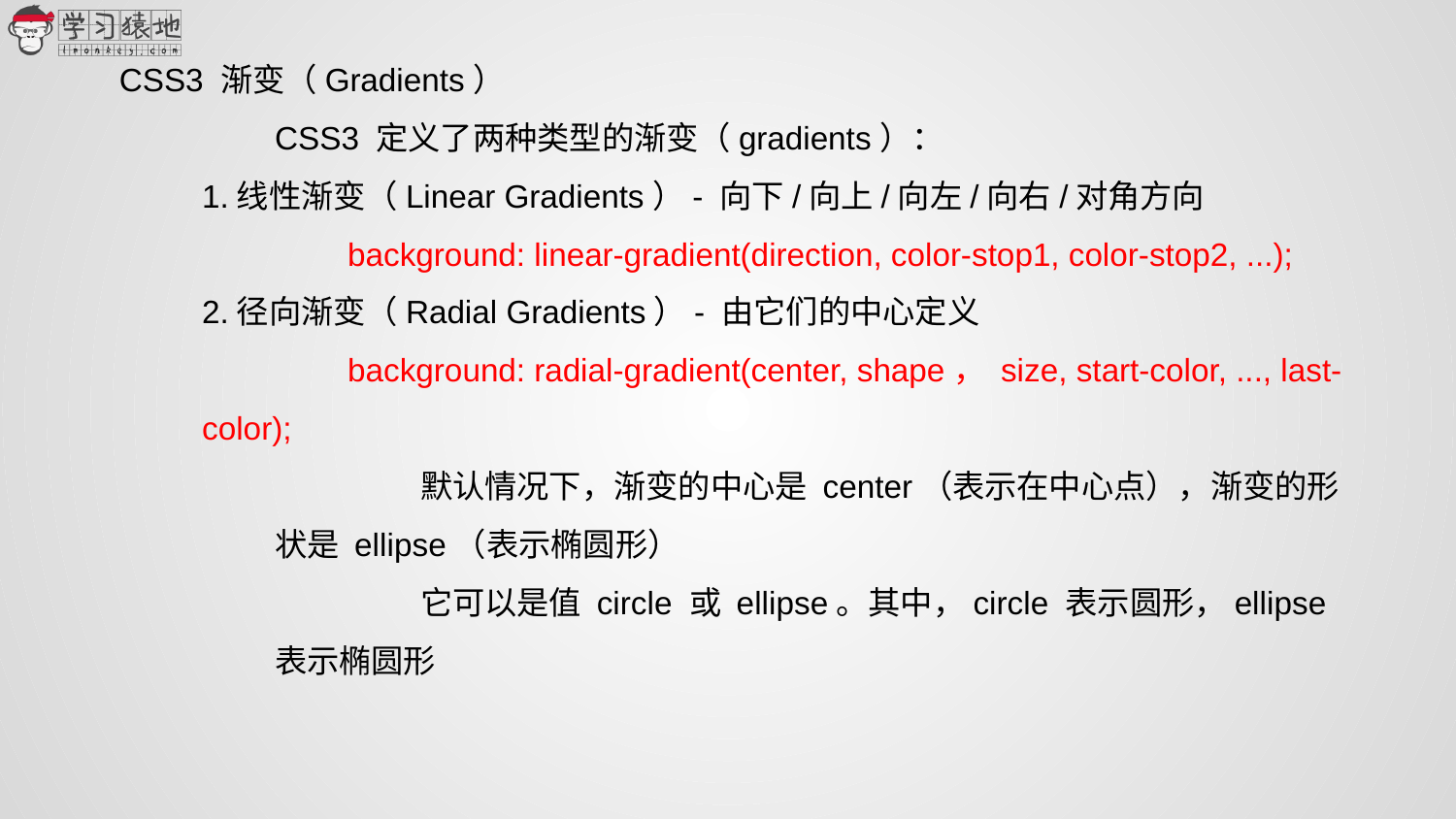

CSS3 渐变（Gradients）
	CSS3 定义了两种类型的渐变（gradients）：
1.线性渐变（Linear Gradients）- 向下/向上/向左/向右/对角方向
	background: linear-gradient(direction, color-stop1, color-stop2, ...);
2.径向渐变（Radial Gradients）- 由它们的中心定义
	background: radial-gradient(center, shape， size, start-color, ..., last-color);
	默认情况下，渐变的中心是 center（表示在中心点），渐变的形状是 ellipse（表示椭圆形）
	它可以是值 circle 或 ellipse。其中，circle 表示圆形，ellipse 表示椭圆形